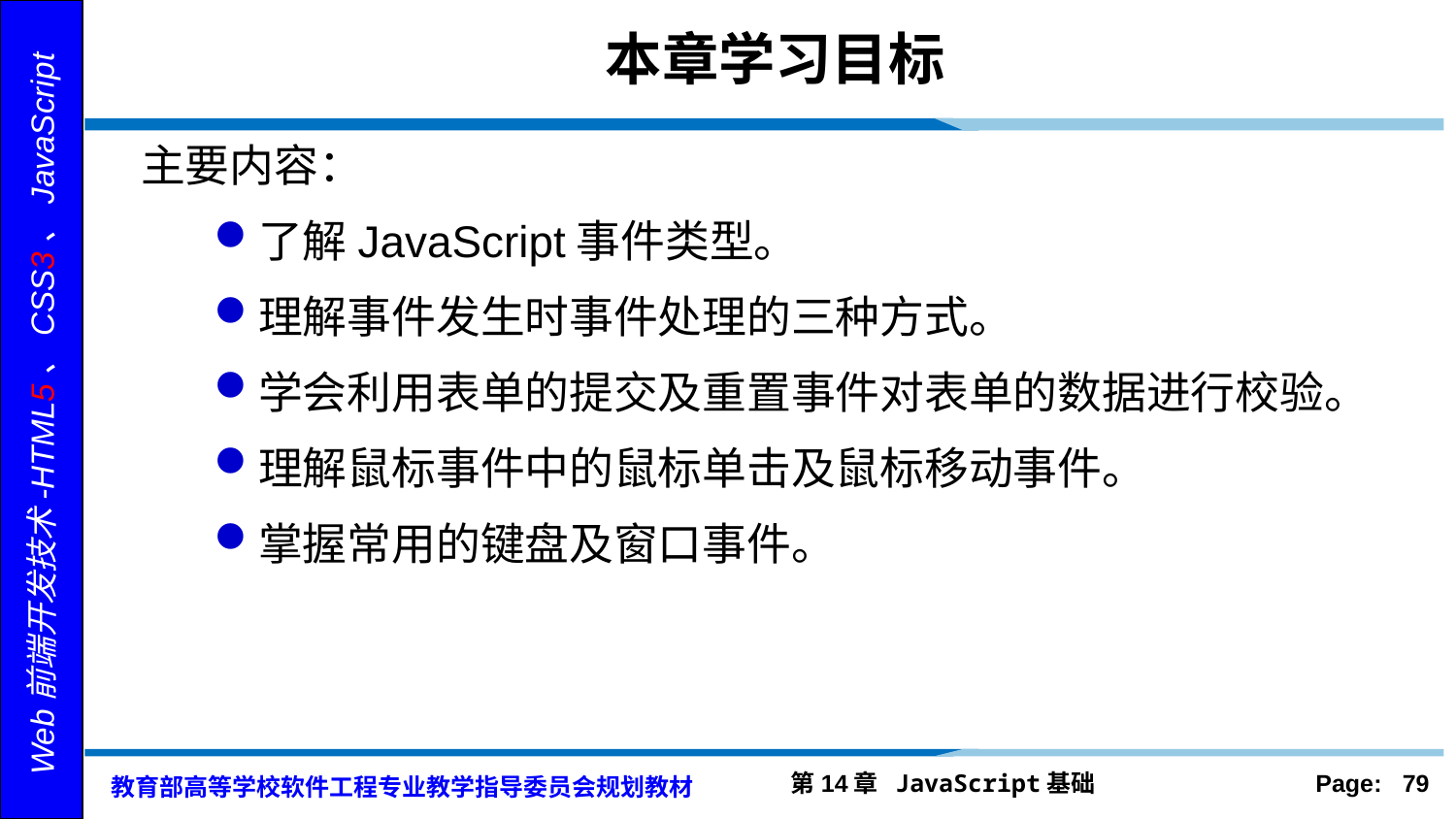

# 本章学习目标
主要内容：
了解JavaScript事件类型。
理解事件发生时事件处理的三种方式。
学会利用表单的提交及重置事件对表单的数据进行校验。
理解鼠标事件中的鼠标单击及鼠标移动事件。
掌握常用的键盘及窗口事件。